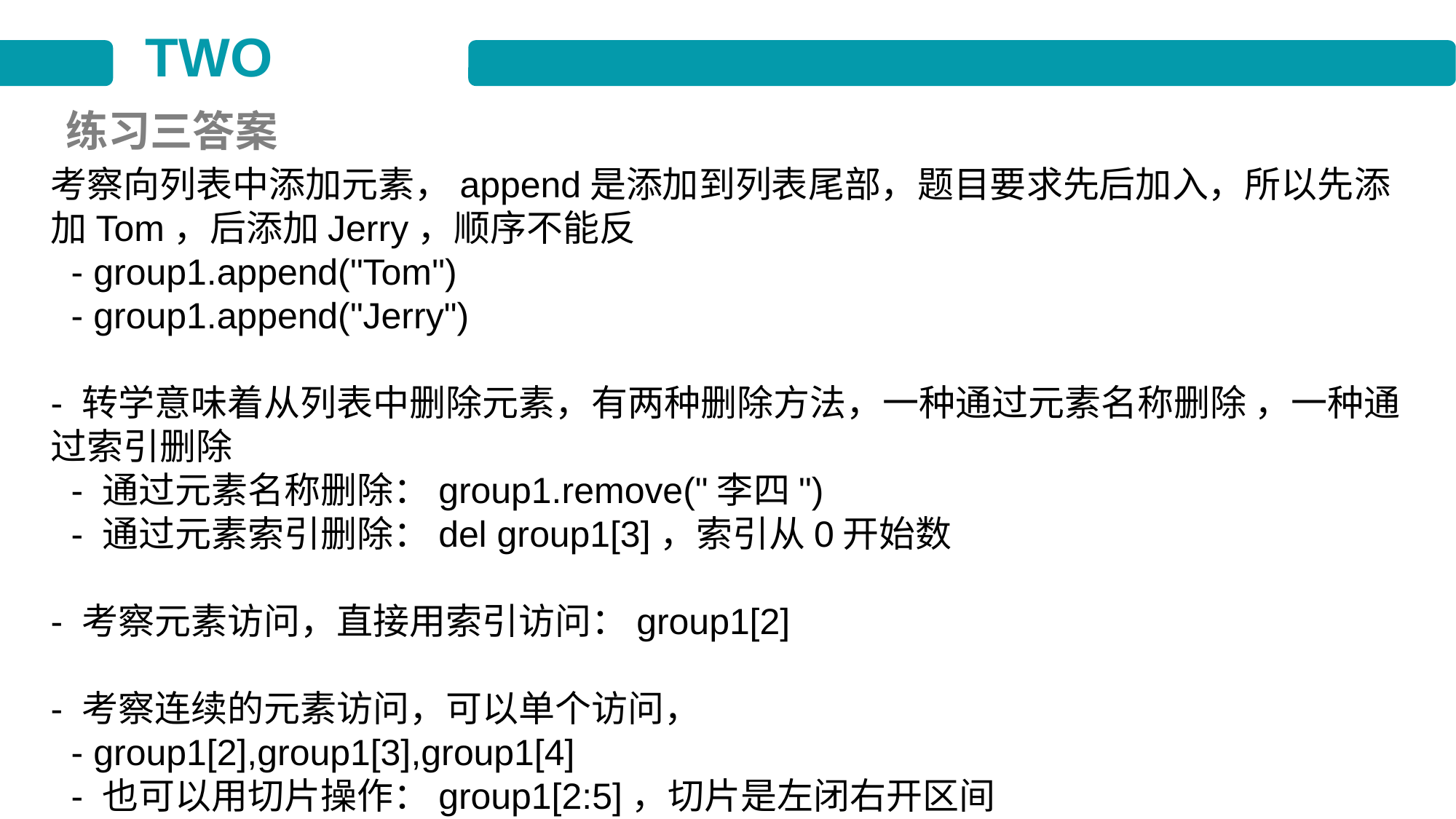

TWO

练习三答案
考察向列表中添加元素，append是添加到列表尾部，题目要求先后加入，所以先添加Tom，后添加Jerry，顺序不能反
  - group1.append("Tom")
  - group1.append("Jerry")

- 转学意味着从列表中删除元素，有两种删除方法，一种通过元素名称删除 ，一种通过索引删除
  - 通过元素名称删除：group1.remove("李四")
  - 通过元素索引删除：del group1[3]，索引从0开始数

- 考察元素访问，直接用索引访问：group1[2]

- 考察连续的元素访问，可以单个访问，
  - group1[2],group1[3],group1[4]
  - 也可以用切片操作：group1[2:5]，切片是左闭右开区间